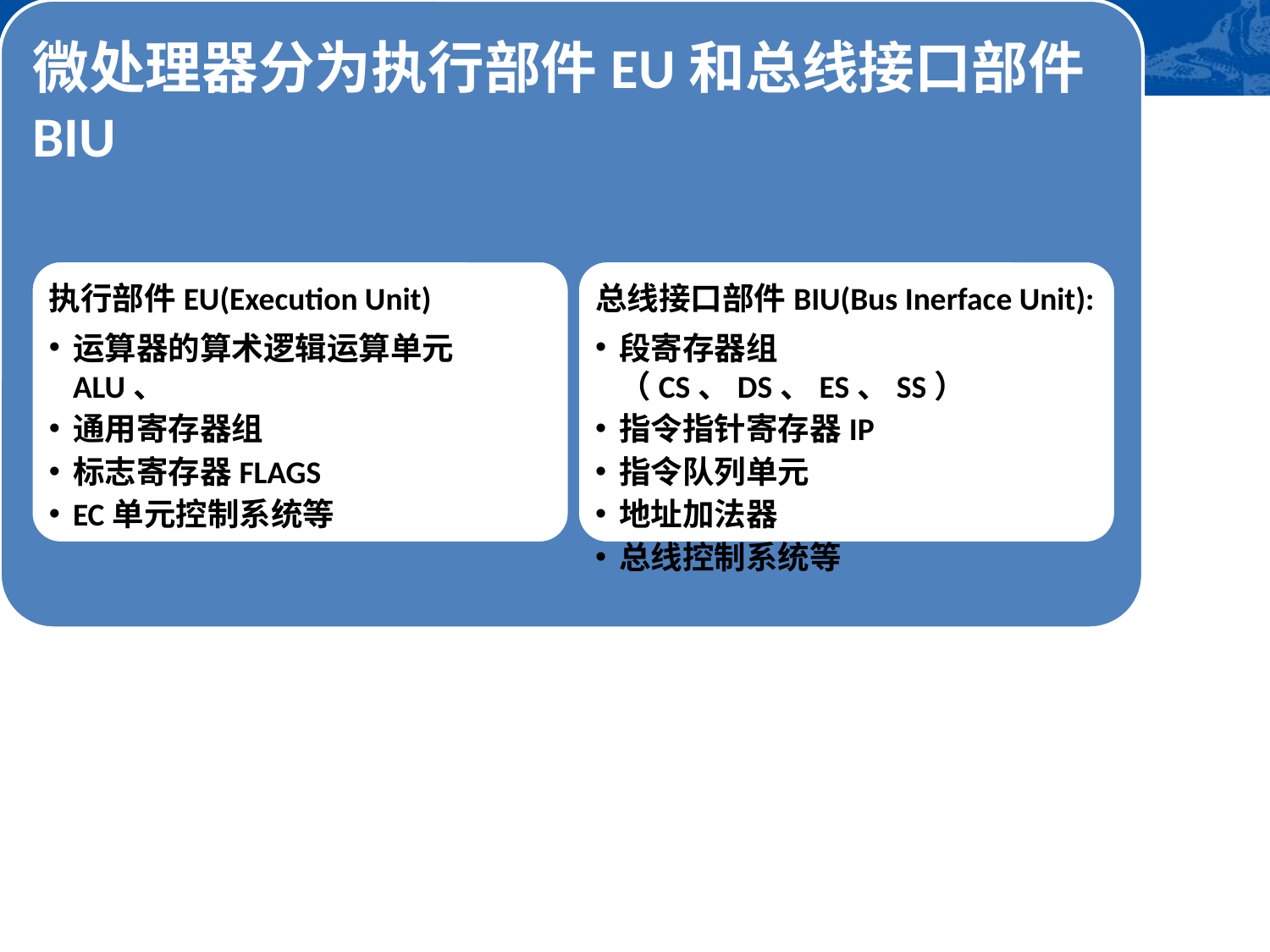

微处理器分为执行部件EU和总线接口部件BIU
执行部件EU(Execution Unit)
运算器的算术逻辑运算单元ALU、
通用寄存器组
标志寄存器FLAGS
EC单元控制系统等
总线接口部件BIU(Bus Inerface Unit):
段寄存器组（CS、DS、ES、SS）
指令指针寄存器IP
指令队列单元
地址加法器
总线控制系统等
# 2.2.3  微处理器